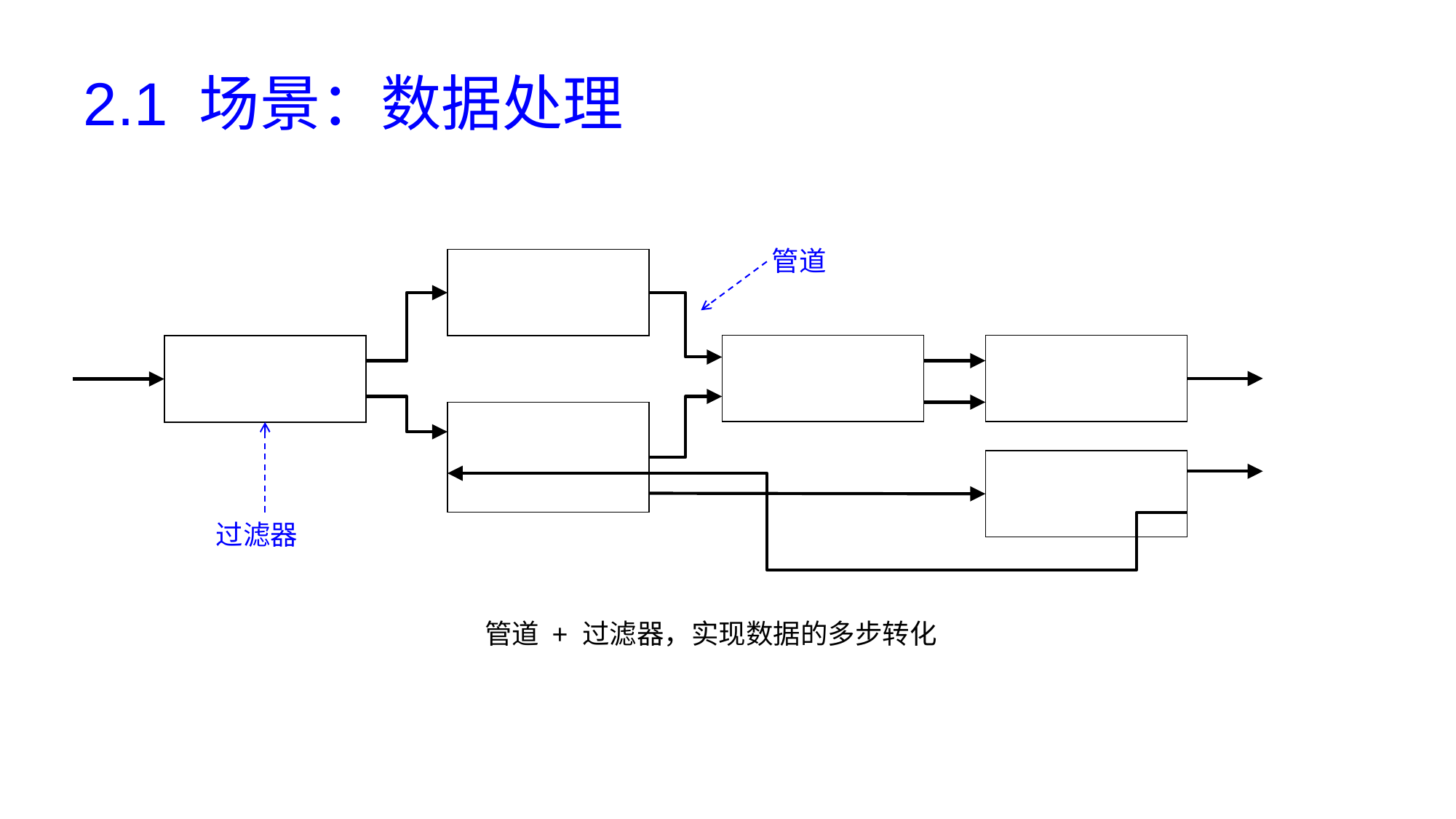

# 2.1 场景：数据处理
管道

过滤器
管道 + 过滤器，实现数据的多步转化
16